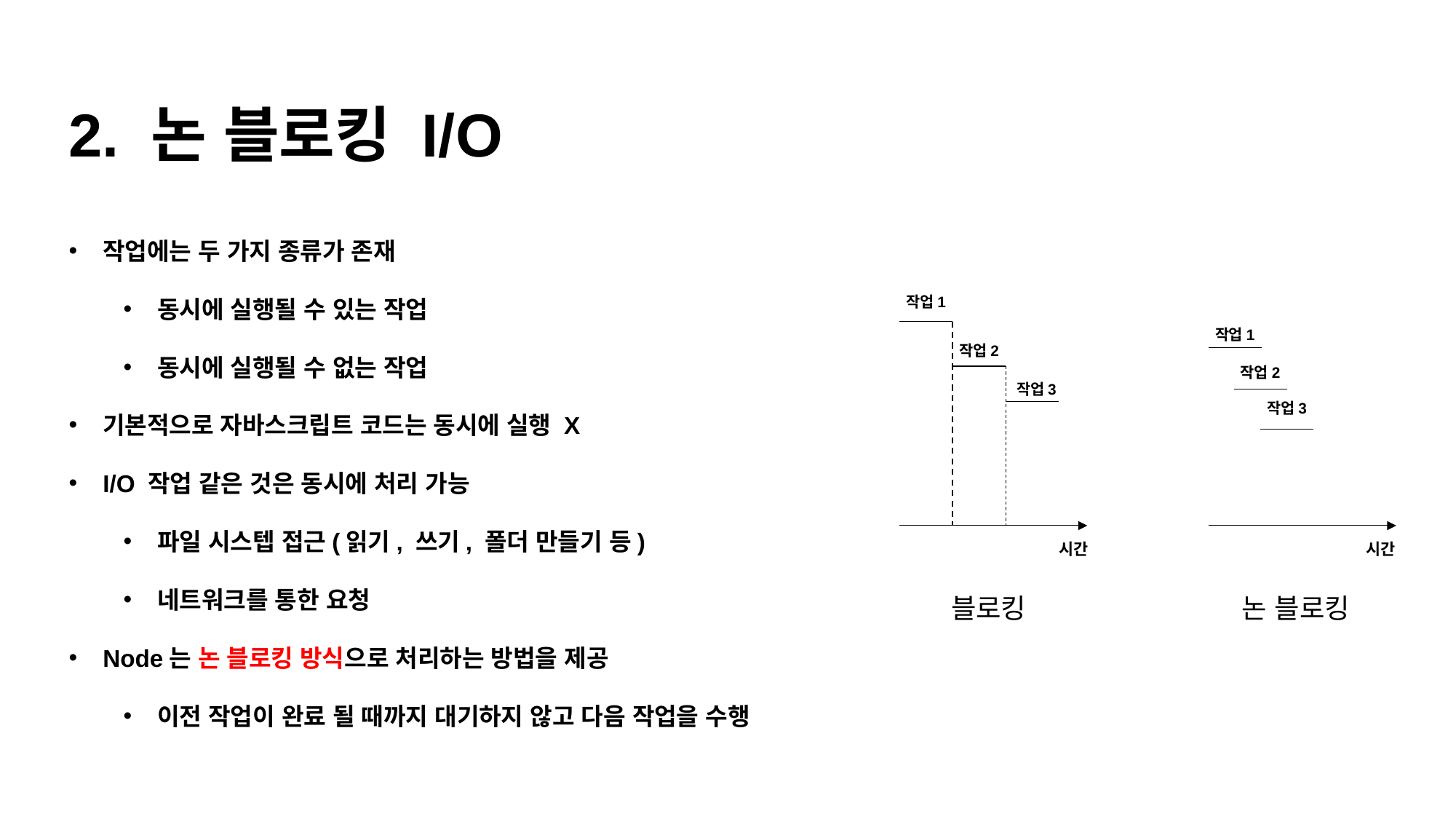

2. 논 블로킹 I/O

작업에는 두 가지 종류가 존재
동시에 실행될 수 있는 작업
동시에 실행될 수 없는 작업
기본적으로 자바스크립트 코드는 동시에 실행 X
I/O 작업 같은 것은 동시에 처리 가능
파일 시스텝 접근(읽기, 쓰기, 폴더 만들기 등)
네트워크를 통한 요청
Node는 논 블로킹 방식으로 처리하는 방법을 제공
이전 작업이 완료 될 때까지 대기하지 않고 다음 작업을 수행
작업1
작업1
작업2
작업2
작업3
작업3
시간
시간
블로킹
논 블로킹